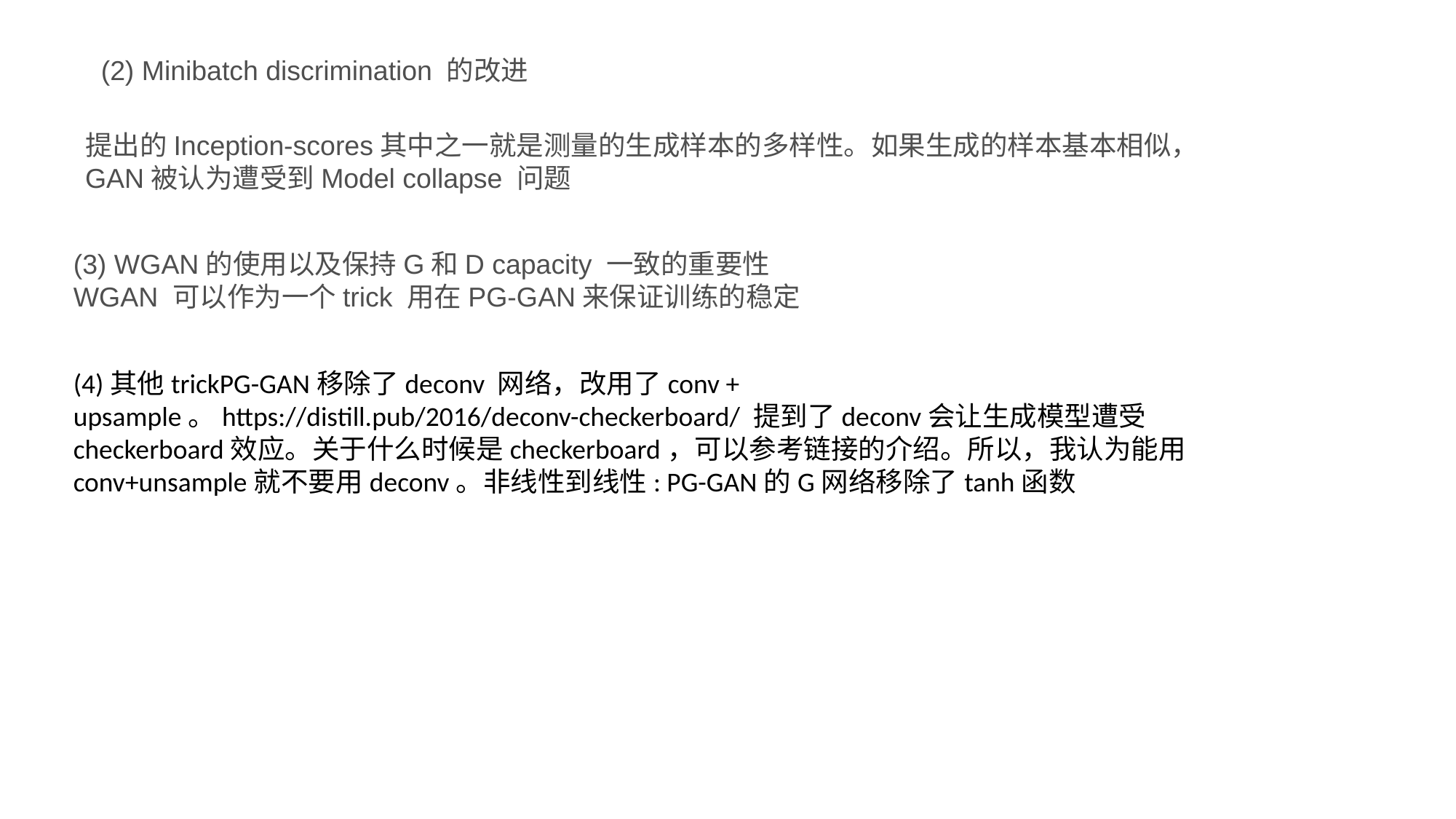

(2) Minibatch discrimination 的改进
提出的Inception-scores其中之一就是测量的生成样本的多样性。如果生成的样本基本相似，GAN被认为遭受到Model collapse 问题
(3) WGAN的使用以及保持G和D capacity 一致的重要性
WGAN 可以作为一个trick 用在PG-GAN来保证训练的稳定
(4)其他trickPG-GAN移除了deconv 网络，改用了conv + upsample。https://distill.pub/2016/deconv-checkerboard/ 提到了deconv会让生成模型遭受checkerboard效应。关于什么时候是checkerboard，可以参考链接的介绍。所以，我认为能用conv+unsample就不要用deconv。非线性到线性: PG-GAN的G网络移除了tanh函数